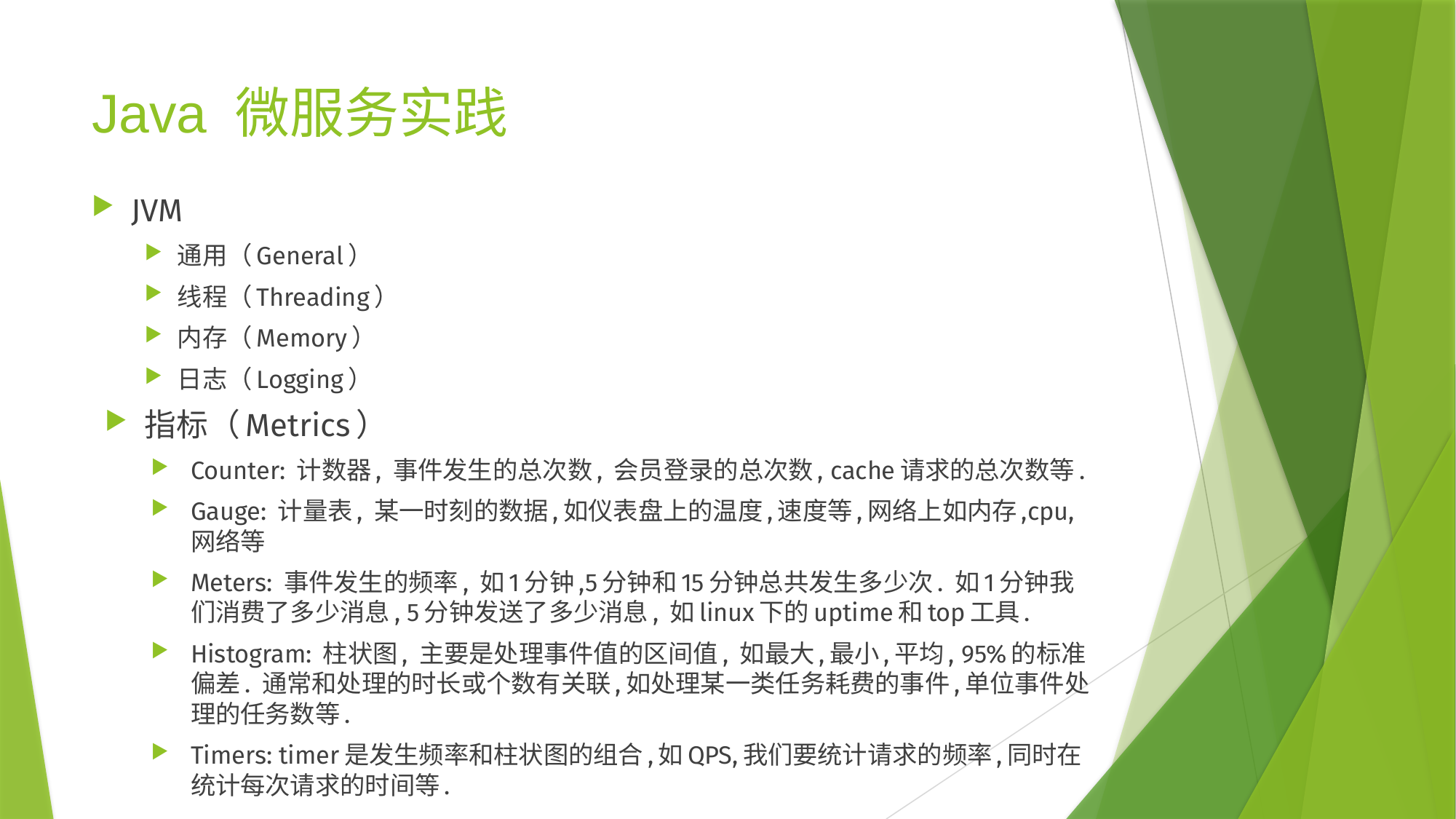

# Java 微服务实践
JVM
通用（General）
线程（Threading）
内存（Memory）
日志（Logging）
指标（Metrics）
Counter: 计数器, 事件发生的总次数, 会员登录的总次数, cache请求的总次数等.
Gauge: 计量表, 某一时刻的数据,如仪表盘上的温度,速度等,网络上如内存,cpu,网络等
Meters: 事件发生的频率, 如1分钟,5分钟和15分钟总共发生多少次. 如1分钟我们消费了多少消息, 5分钟发送了多少消息, 如linux下的uptime和top工具.
Histogram: 柱状图, 主要是处理事件值的区间值, 如最大,最小,平均, 95%的标准偏差. 通常和处理的时长或个数有关联,如处理某一类任务耗费的事件,单位事件处理的任务数等.
Timers: timer是发生频率和柱状图的组合,如QPS,我们要统计请求的频率,同时在统计每次请求的时间等.